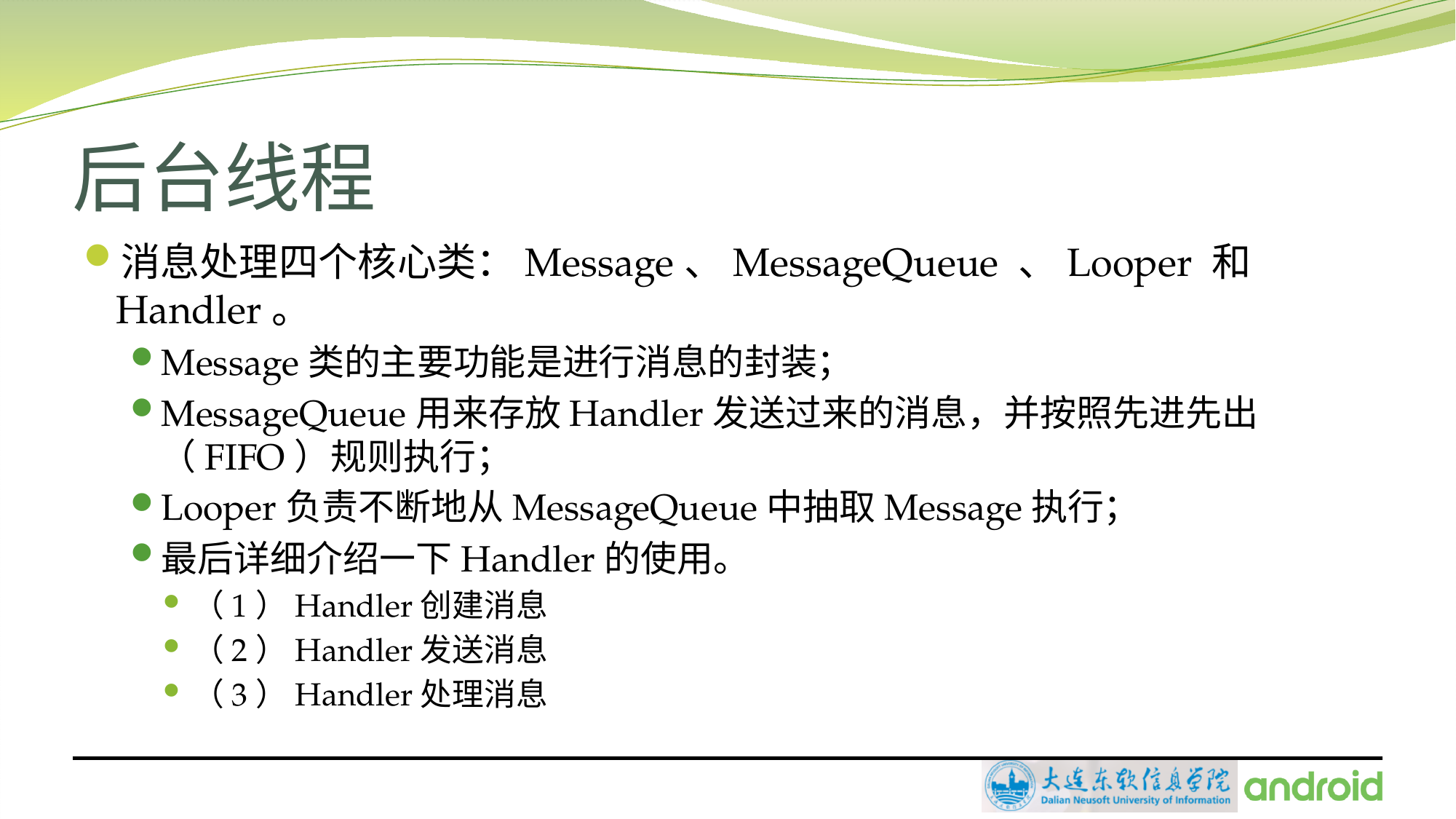

# 后台线程
消息处理四个核心类：Message、MessageQueue 、Looper 和Handler。
Message类的主要功能是进行消息的封装；
MessageQueue用来存放Handler发送过来的消息，并按照先进先出（FIFO）规则执行；
Looper负责不断地从MessageQueue中抽取Message执行；
最后详细介绍一下Handler的使用。
（1）Handler创建消息
（2）Handler发送消息
（3）Handler处理消息